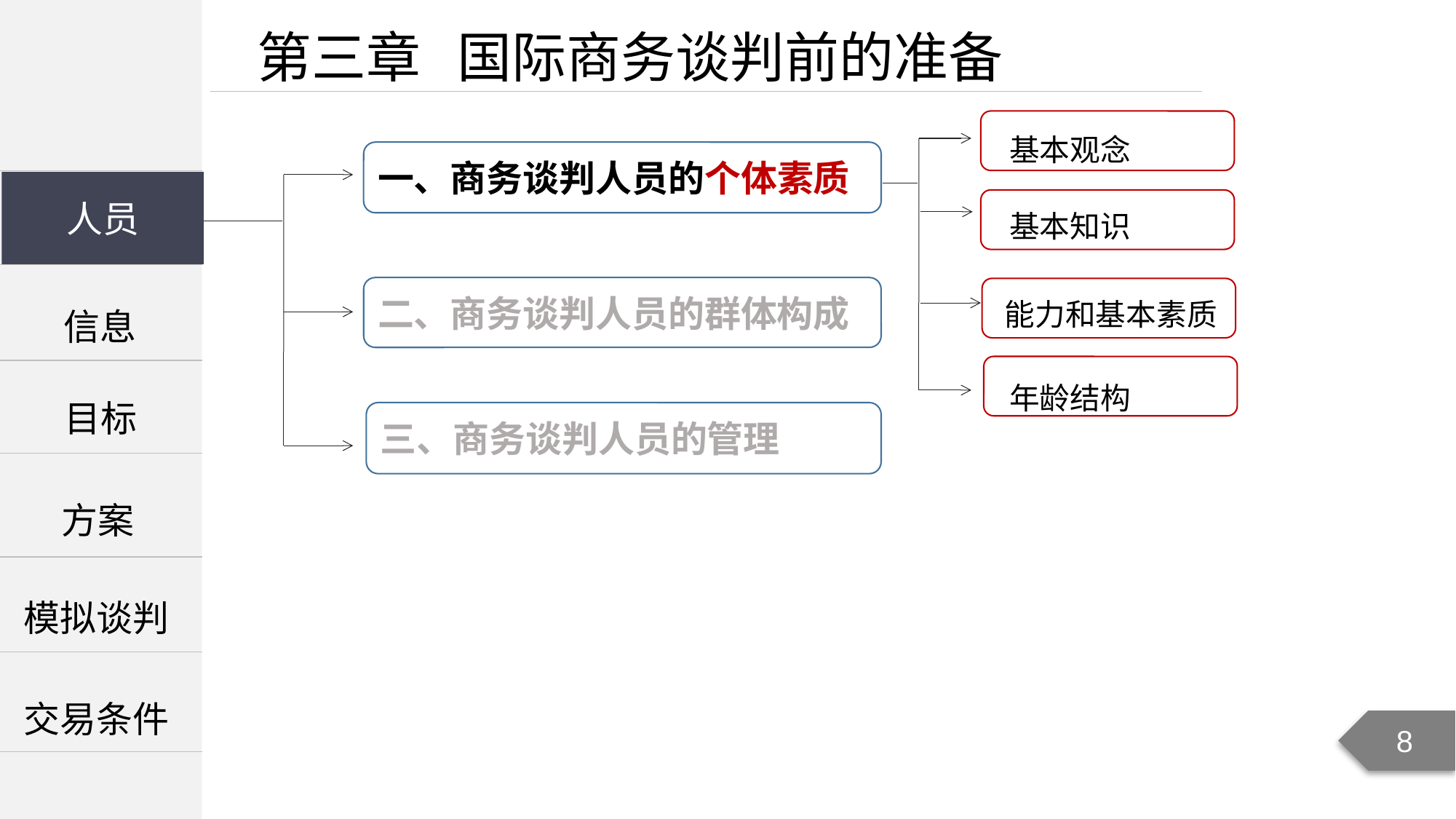

第三章   国际商务谈判前的准备
基本观念

一、商务谈判人员的个体素质
|  |
| --- |
|  |
|  |
人员

基本知识
人员

能力和基本素质
信息
二、商务谈判人员的群体构成

年龄结构

目标
三、商务谈判人员的管理
方案
模拟谈判
交易条件
8